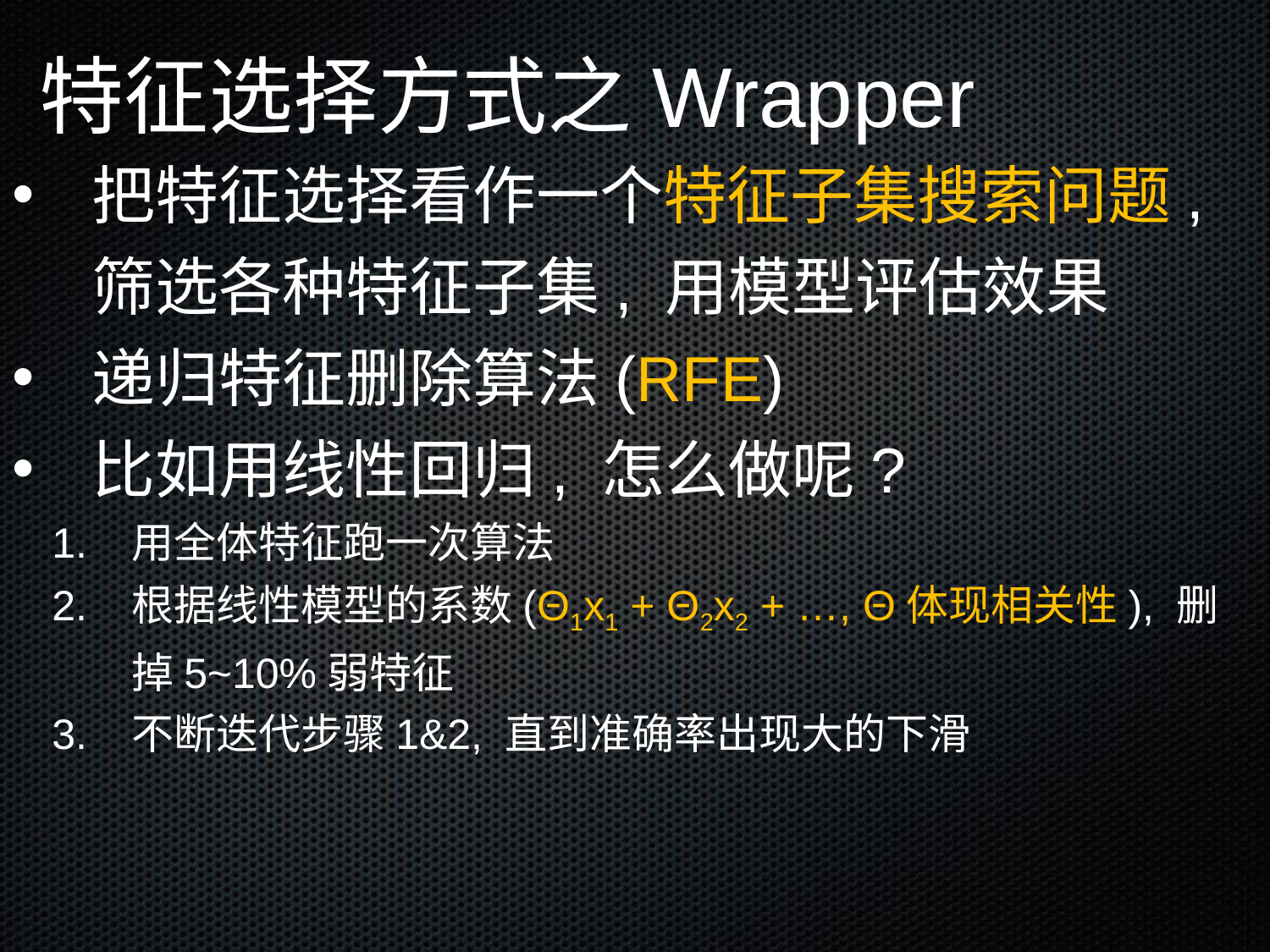

特征选择方式之Wrapper
把特征选择看作一个特征子集搜索问题, 筛选各种特征子集, 用模型评估效果
递归特征删除算法(RFE)
比如用线性回归, 怎么做呢?
用全体特征跑一次算法
根据线性模型的系数(Θ1x1 + Θ2x2 + …, Θ体现相关性), 删掉5~10%弱特征
不断迭代步骤1&2, 直到准确率出现大的下滑